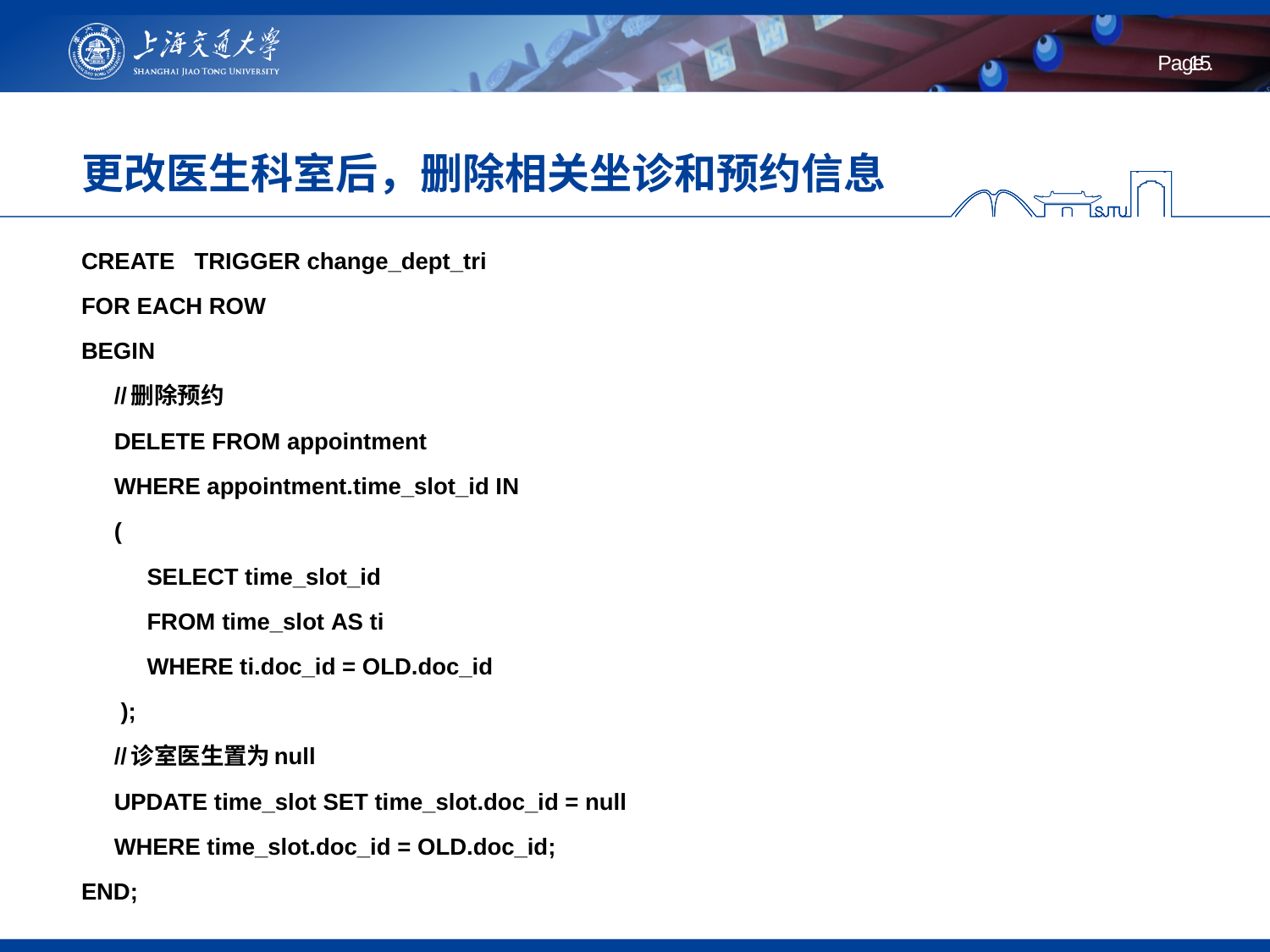

# 更改医生科室后，删除相关坐诊和预约信息
CREATE   TRIGGER change_dept_tri
FOR EACH ROW
BEGIN
     //删除预约
     DELETE FROM appointment
     WHERE appointment.time_slot_id IN
     (
          SELECT time_slot_id
          FROM time_slot AS ti
          WHERE ti.doc_id = OLD.doc_id
      );
     //诊室医生置为null
     UPDATE time_slot SET time_slot.doc_id = null
     WHERE time_slot.doc_id = OLD.doc_id;
END;